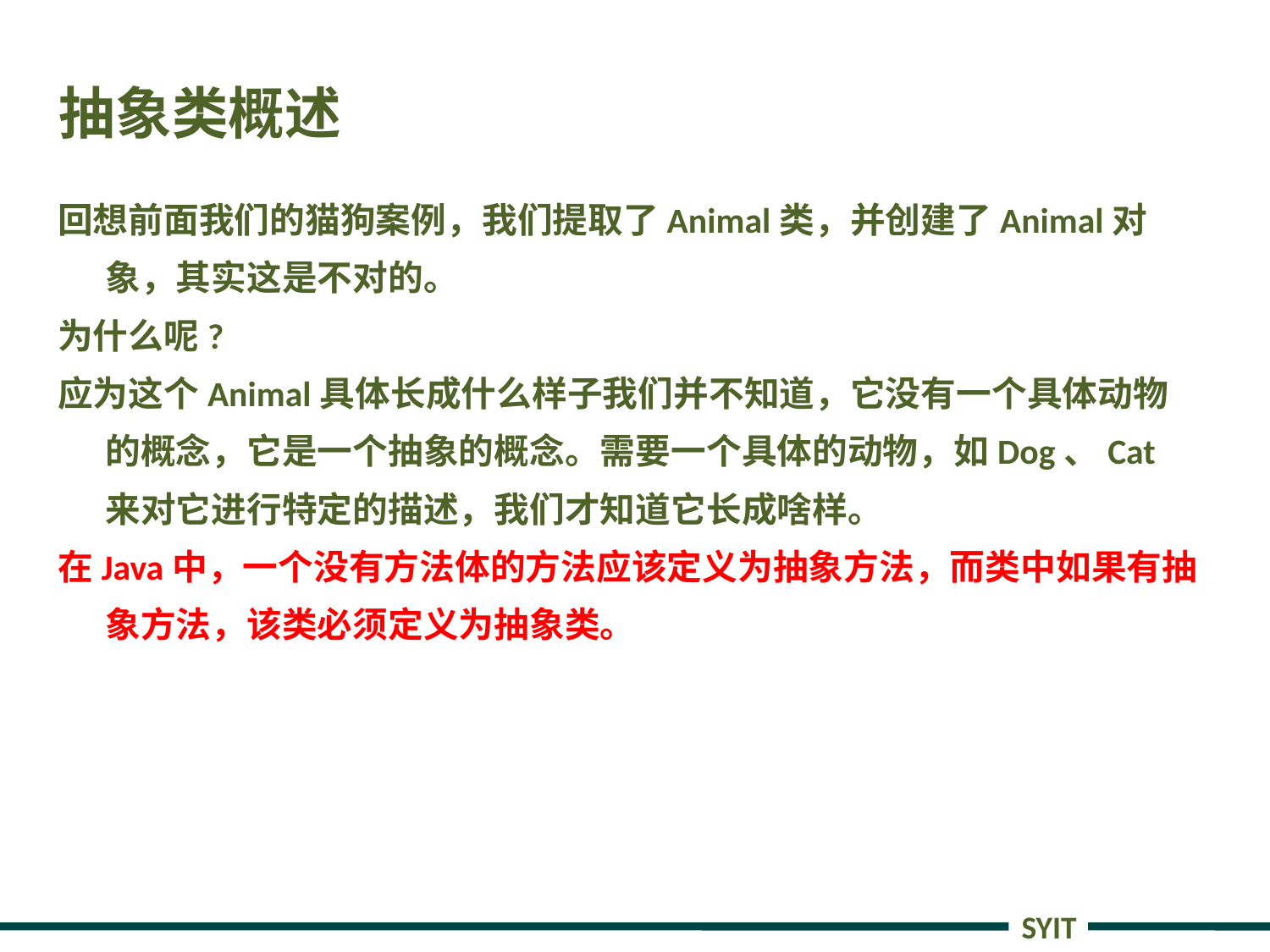

# 抽象类概述
回想前面我们的猫狗案例，我们提取了Animal类，并创建了Animal对象，其实这是不对的。
为什么呢?
应为这个Animal具体长成什么样子我们并不知道，它没有一个具体动物的概念，它是一个抽象的概念。需要一个具体的动物，如Dog、Cat来对它进行特定的描述，我们才知道它长成啥样。
在Java中，一个没有方法体的方法应该定义为抽象方法，而类中如果有抽象方法，该类必须定义为抽象类。

SYIT